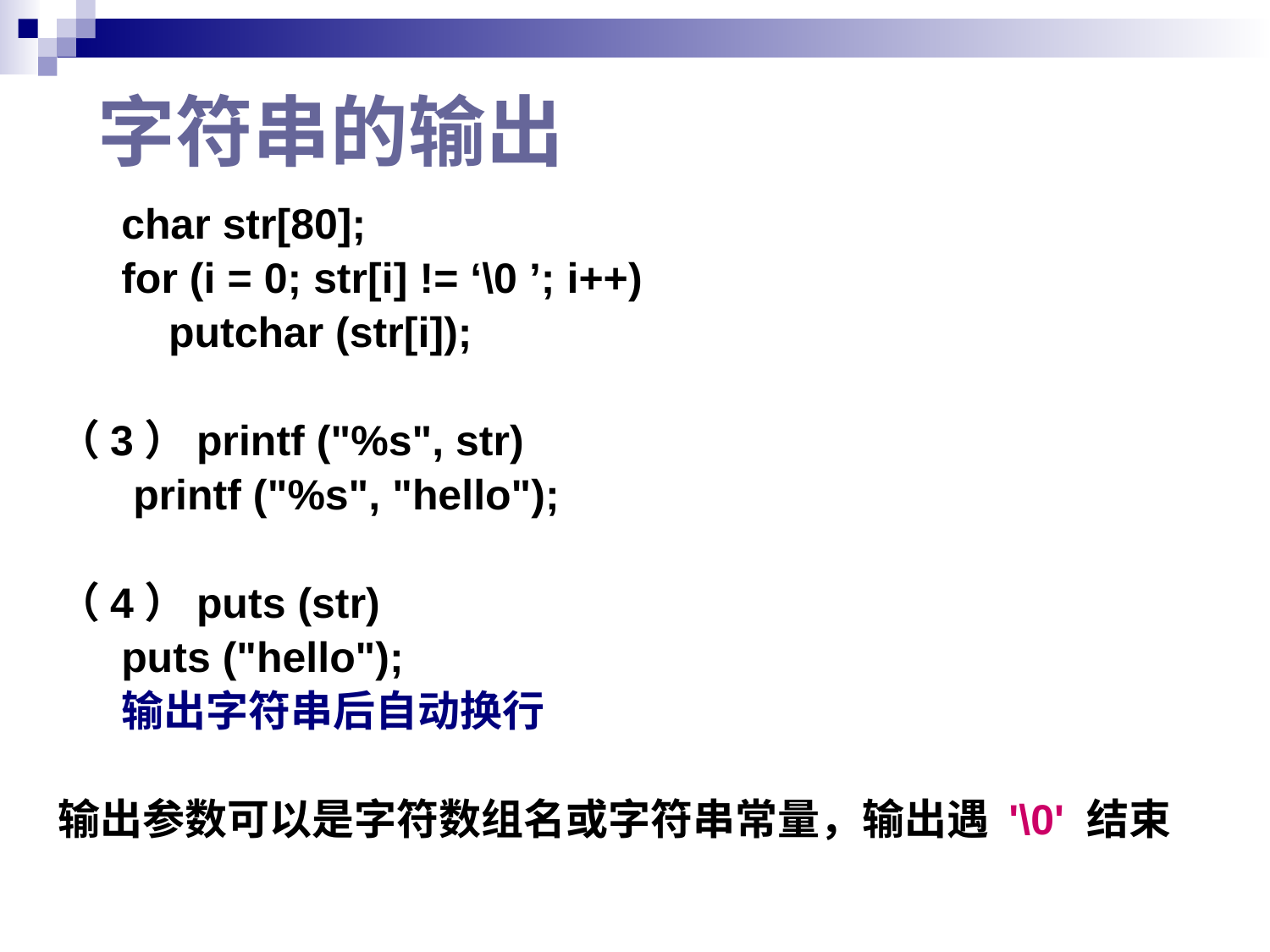

# 字符串的输出
char str[80];
for (i = 0; str[i] != ‘\0 ’; i++)
    putchar (str[i]);

（3）printf ("%s", str)
 printf ("%s", "hello");

（4）puts (str)
puts ("hello");
输出字符串后自动换行

输出参数可以是字符数组名或字符串常量，输出遇 '\0' 结束